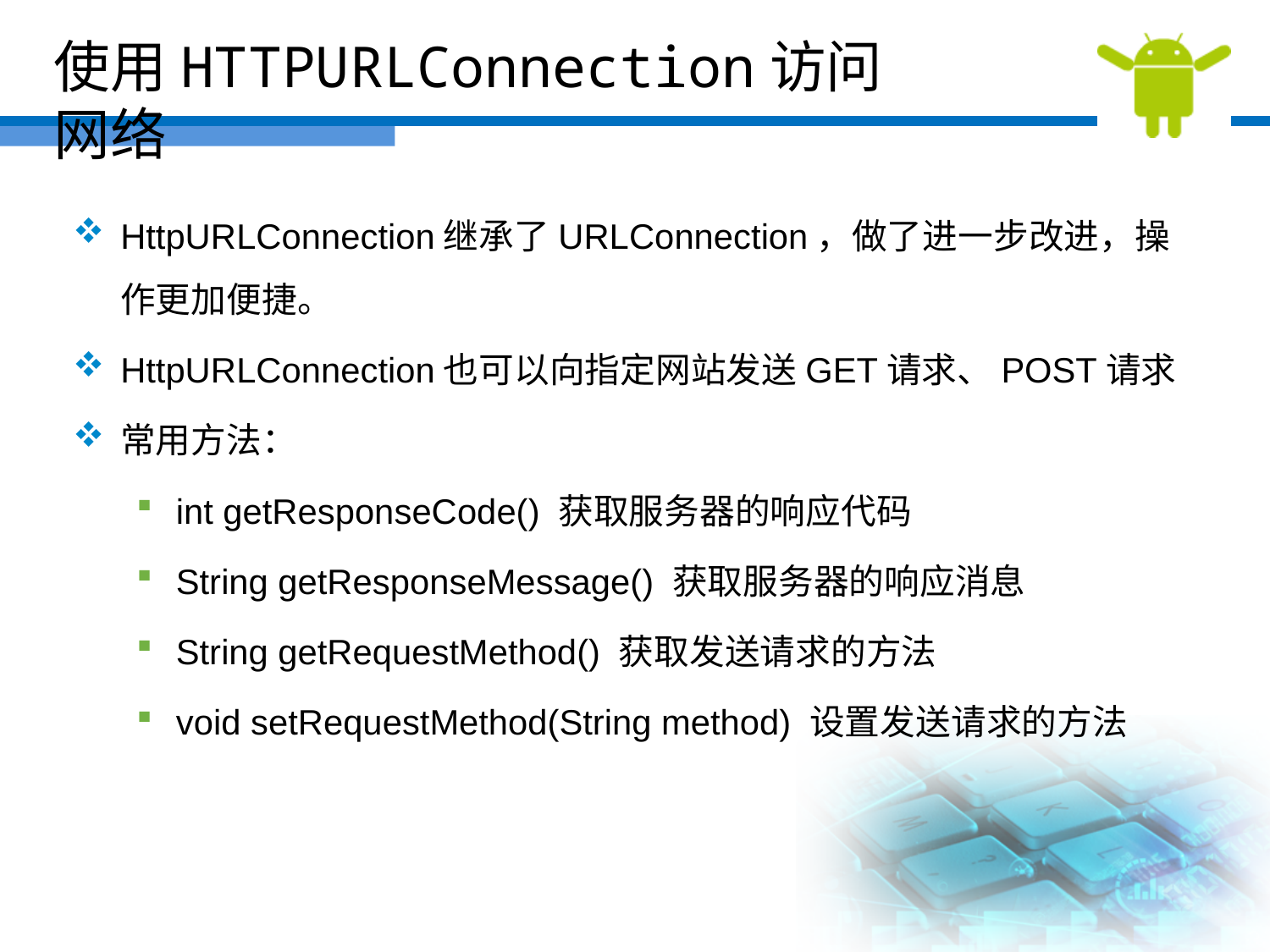

使用HTTPURLConnection访问网络
HttpURLConnection继承了URLConnection，做了进一步改进，操作更加便捷。
HttpURLConnection也可以向指定网站发送GET请求、POST请求
常用方法：
int getResponseCode() 获取服务器的响应代码
String getResponseMessage() 获取服务器的响应消息
String getRequestMethod() 获取发送请求的方法
void setRequestMethod(String method) 设置发送请求的方法